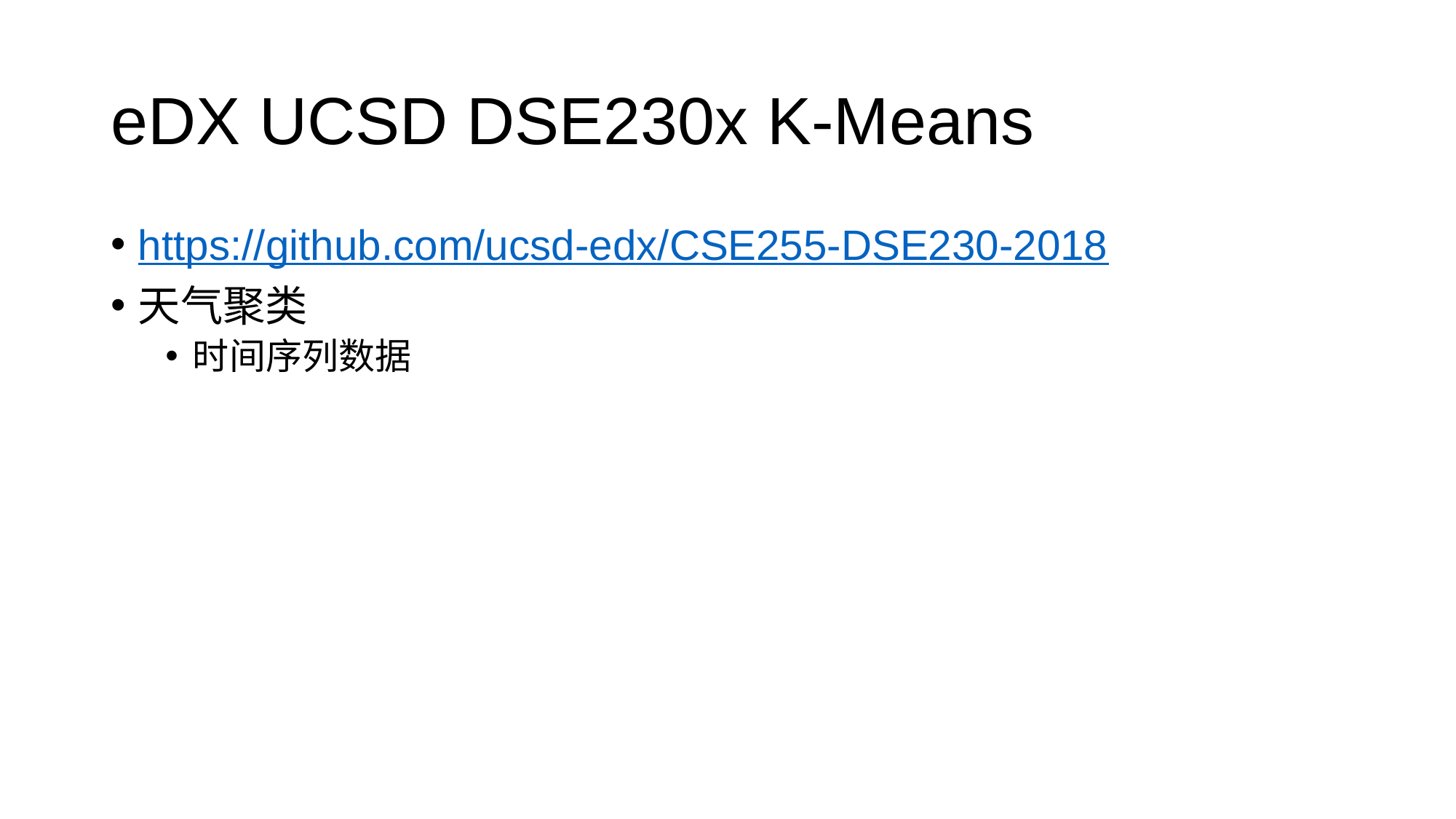

# eDX UCSD DSE230x K-Means
https://github.com/ucsd-edx/CSE255-DSE230-2018
天气聚类
时间序列数据